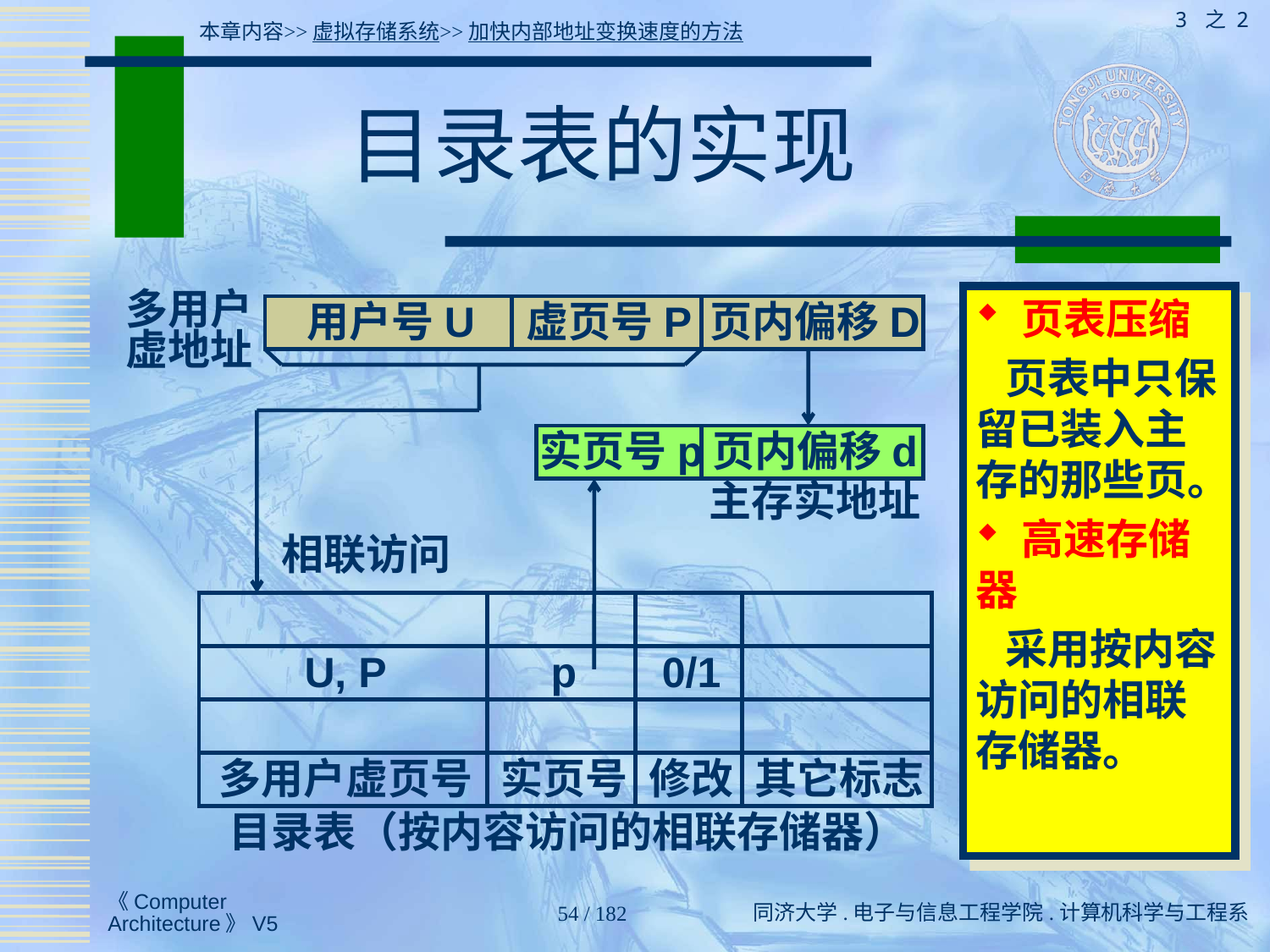

3 之 2
本章内容>>虚拟存储系统>>加快内部地址变换速度的方法
# 目录表的实现
 页表压缩
  页表中只保留已装入主存的那些页。
 高速存储器
  采用按内容访问的相联存储器。
多用户
虚地址
用户号U
虚页号P
页内偏移D

实页号p
页内偏移d

主存实地址
相联访问

U, P
p
0/1

多用户虚页号
实页号
修改
其它标志
目录表（按内容访问的相联存储器）